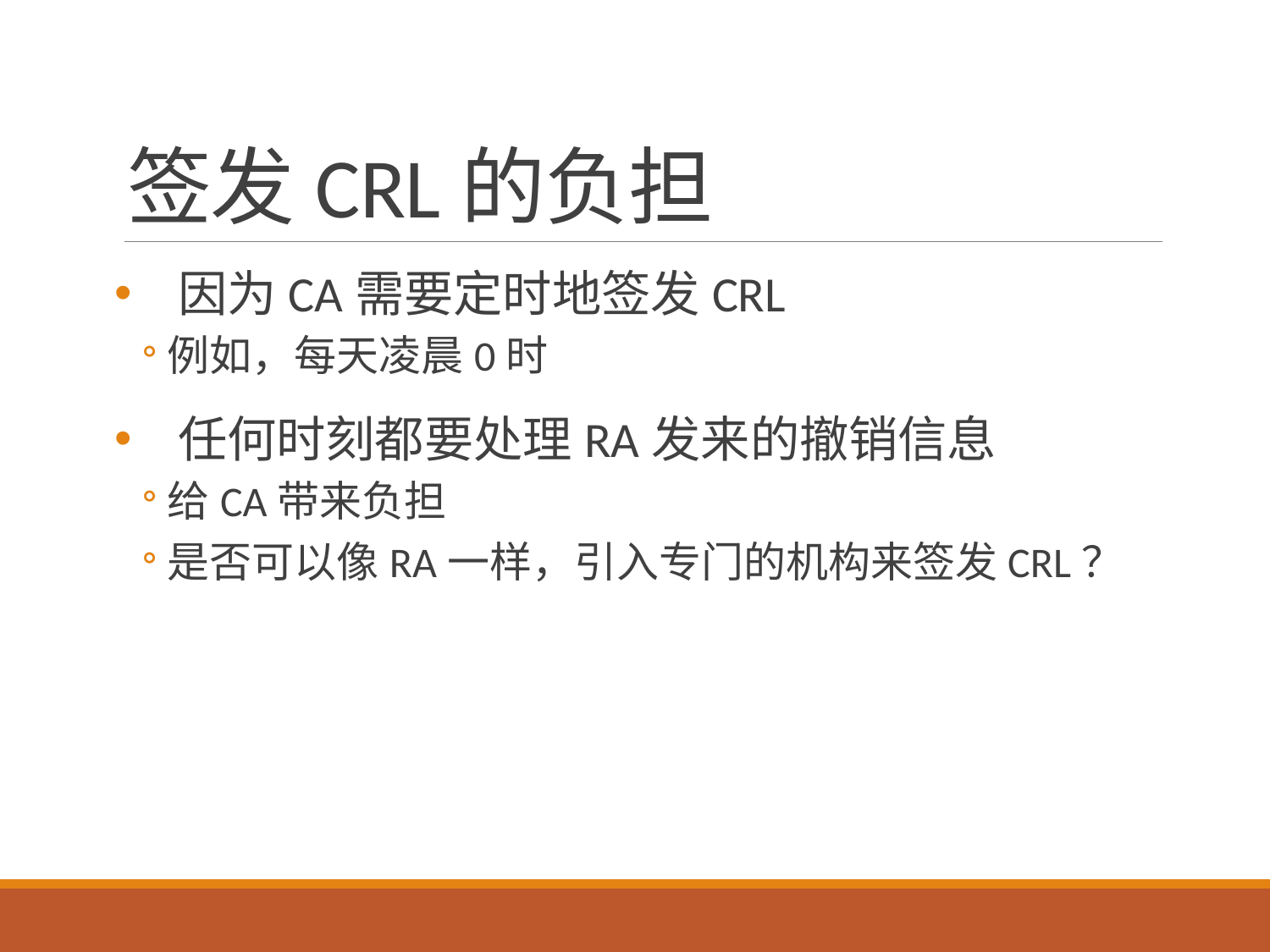

# 签发CRL的负担
因为CA需要定时地签发CRL
例如，每天凌晨0时
任何时刻都要处理RA发来的撤销信息
给CA带来负担
是否可以像RA一样，引入专门的机构来签发CRL？
55